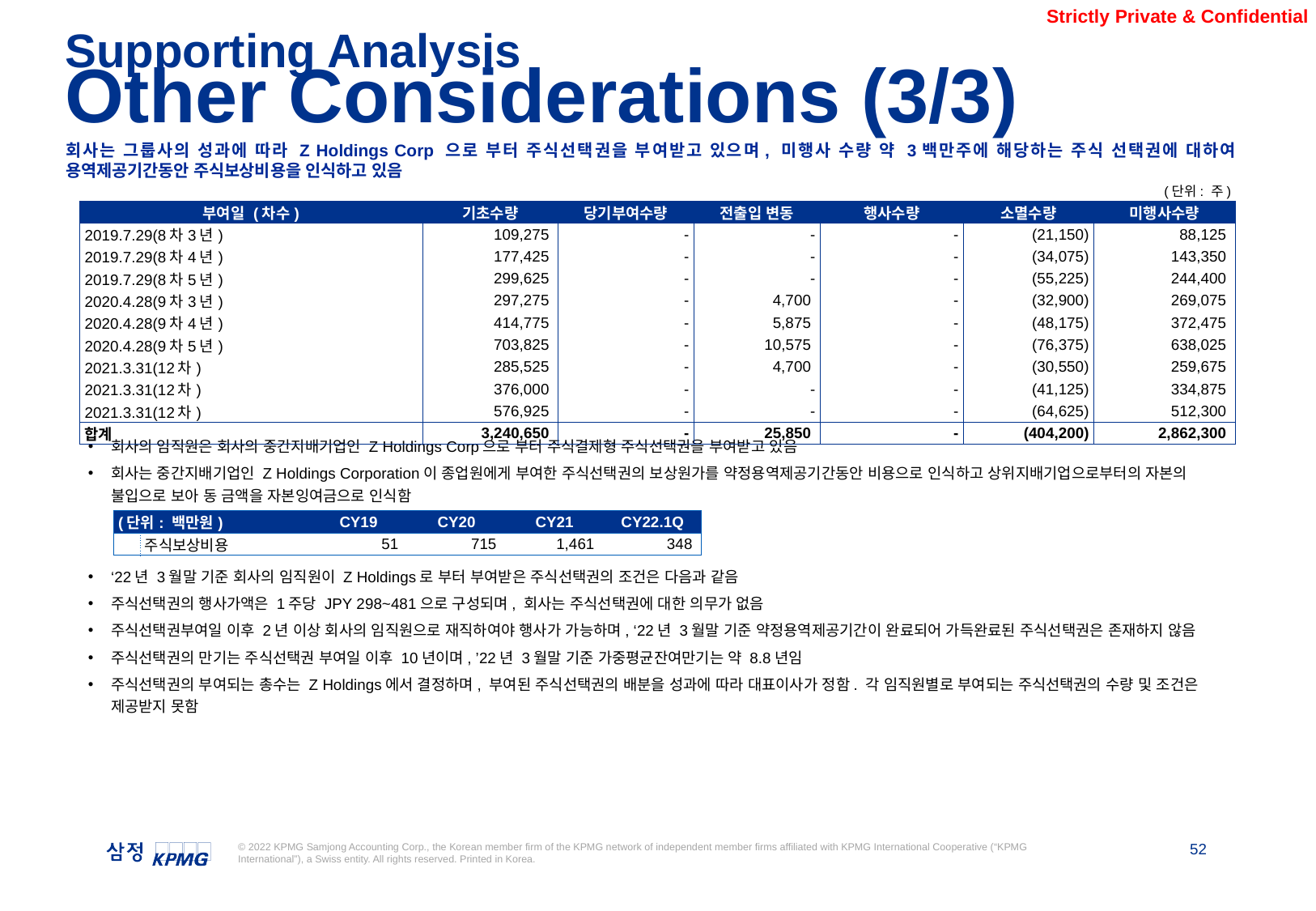

Supporting Analysis
Other Considerations (3/3)
회사는 그룹사의 성과에 따라 Z Holdings Corp 으로 부터 주식선택권을 부여받고 있으며, 미행사 수량 약 3백만주에 해당하는 주식 선택권에 대하여 용역제공기간동안 주식보상비용을 인식하고 있음
(단위: 주)
| 부여일 (차수) | 기초수량 | 당기부여수량 | 전출입 변동 | 행사수량 | 소멸수량 | 미행사수량 |
| --- | --- | --- | --- | --- | --- | --- |
| 2019.7.29(8차3년) | 109,275 | - | - | - | (21,150) | 88,125 |
| 2019.7.29(8차4년) | 177,425 | - | - | - | (34,075) | 143,350 |
| 2019.7.29(8차5년) | 299,625 | - | - | - | (55,225) | 244,400 |
| 2020.4.28(9차3년) | 297,275 | - | 4,700 | - | (32,900) | 269,075 |
| 2020.4.28(9차4년) | 414,775 | - | 5,875 | - | (48,175) | 372,475 |
| 2020.4.28(9차5년) | 703,825 | - | 10,575 | - | (76,375) | 638,025 |
| 2021.3.31(12차) | 285,525 | - | 4,700 | - | (30,550) | 259,675 |
| 2021.3.31(12차) | 376,000 | - | - | - | (41,125) | 334,875 |
| 2021.3.31(12차) | 576,925 | - | - | - | (64,625) | 512,300 |
| 합계 | 3,240,650 | - | 25,850 | - | (404,200) | 2,862,300 |
회사의 임직원은 회사의 중간지배기업인 Z Holdings Corp으로 부터 주식결제형 주식선택권을 부여받고 있음
회사는 중간지배기업인 Z Holdings Corporation이 종업원에게 부여한 주식선택권의 보상원가를 약정용역제공기간동안 비용으로 인식하고 상위지배기업으로부터의 자본의 불입으로 보아 동 금액을 자본잉여금으로 인식함

‘22년 3월말 기준 회사의 임직원이 Z Holdings로 부터 부여받은 주식선택권의 조건은 다음과 같음
주식선택권의 행사가액은 1주당 JPY 298~481으로 구성되며, 회사는 주식선택권에 대한 의무가 없음
주식선택권부여일 이후 2년 이상 회사의 임직원으로 재직하여야 행사가 가능하며, ‘22년 3월말 기준 약정용역제공기간이 완료되어 가득완료된 주식선택권은 존재하지 않음
주식선택권의 만기는 주식선택권 부여일 이후 10년이며, ’22년 3월말 기준 가중평균잔여만기는 약 8.8년임
주식선택권의 부여되는 총수는 Z Holdings에서 결정하며, 부여된 주식선택권의 배분을 성과에 따라 대표이사가 정함. 각 임직원별로 부여되는 주식선택권의 수량 및 조건은 제공받지 못함
| (단위: 백만원) |  | CY19 | CY20 | CY21 | CY22.1Q |
| --- | --- | --- | --- | --- | --- |
|  | 주식보상비용 | 51 | 715 | 1,461 | 348 |